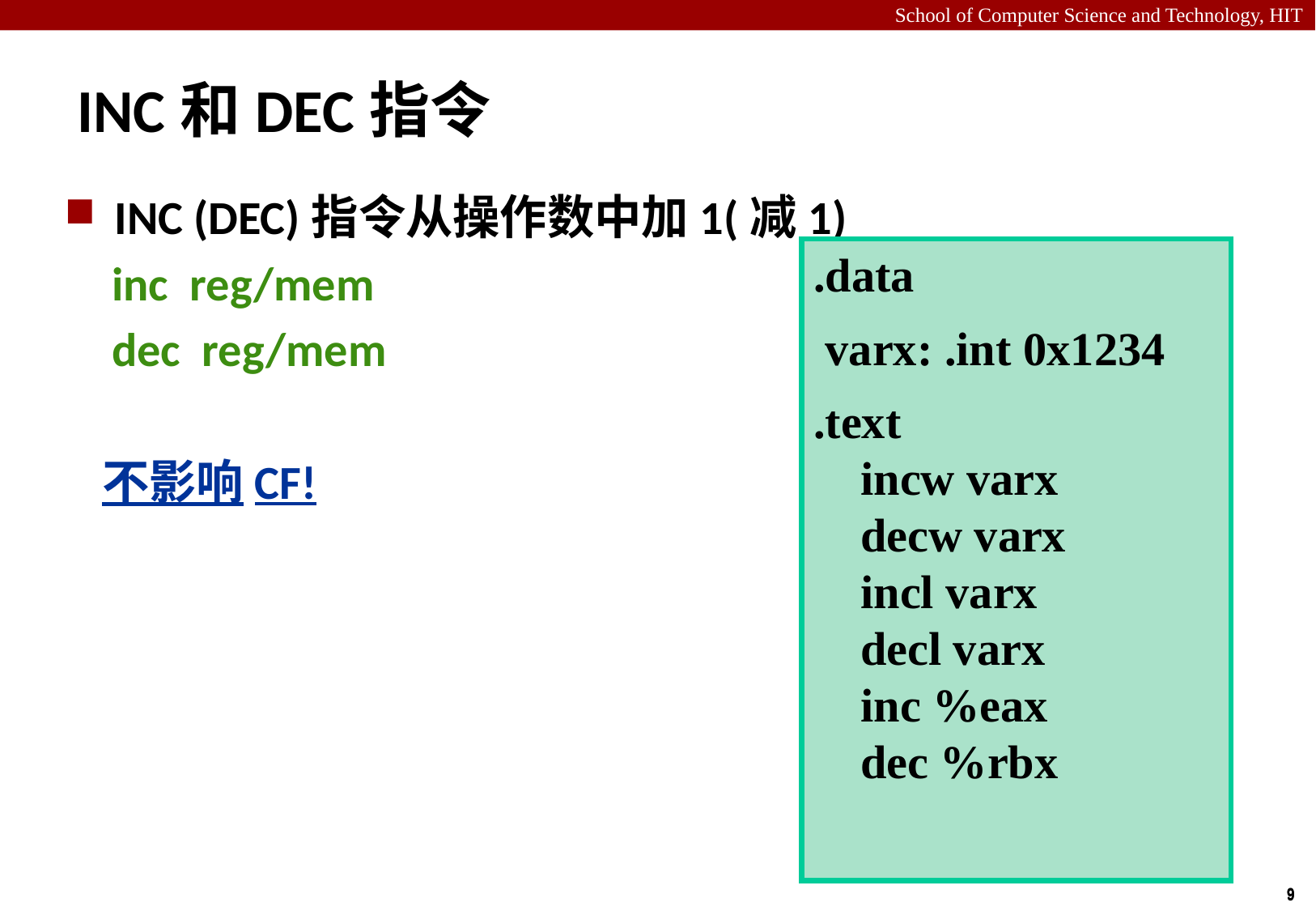

# INC和DEC指令
INC (DEC)指令从操作数中加1(减1)
    inc  reg/mem
    dec  reg/mem

  不影响CF!

.data
 varx: .int 0x1234
.text
    incw varx
    decw varx
    incl varx
    decl varx
    inc %eax
    dec %rbx